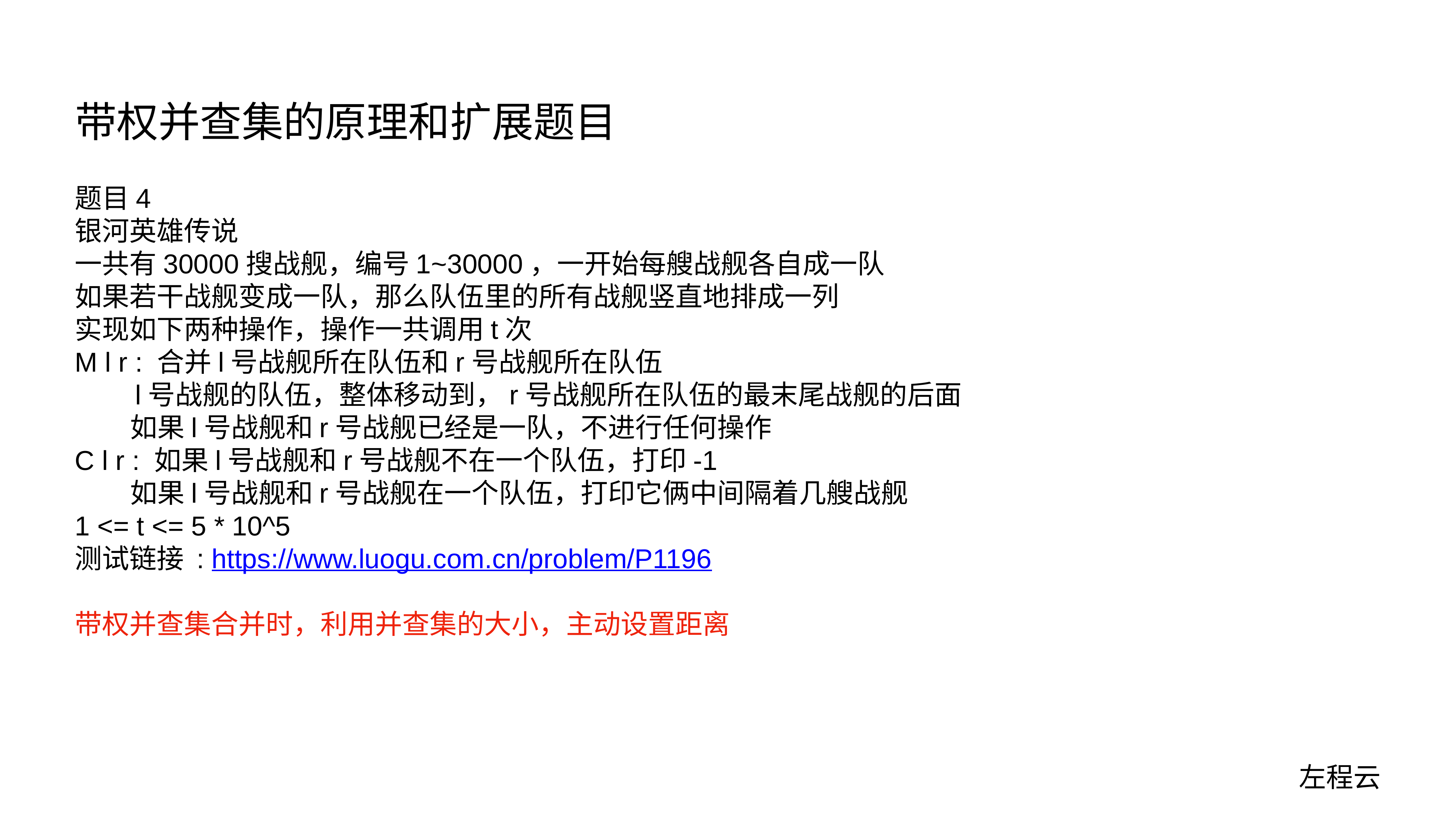

# 带权并查集的原理和扩展题目
题目4
银河英雄传说
一共有30000搜战舰，编号1~30000，一开始每艘战舰各自成一队
如果若干战舰变成一队，那么队伍里的所有战舰竖直地排成一列
实现如下两种操作，操作一共调用t次
M l r : 合并l号战舰所在队伍和r号战舰所在队伍
        l号战舰的队伍，整体移动到，r号战舰所在队伍的最末尾战舰的后面
        如果l号战舰和r号战舰已经是一队，不进行任何操作
C l r : 如果l号战舰和r号战舰不在一个队伍，打印-1
        如果l号战舰和r号战舰在一个队伍，打印它俩中间隔着几艘战舰
1 <= t <= 5 * 10^5
测试链接 : https://www.luogu.com.cn/problem/P1196

带权并查集合并时，利用并查集的大小，主动设置距离
左程云